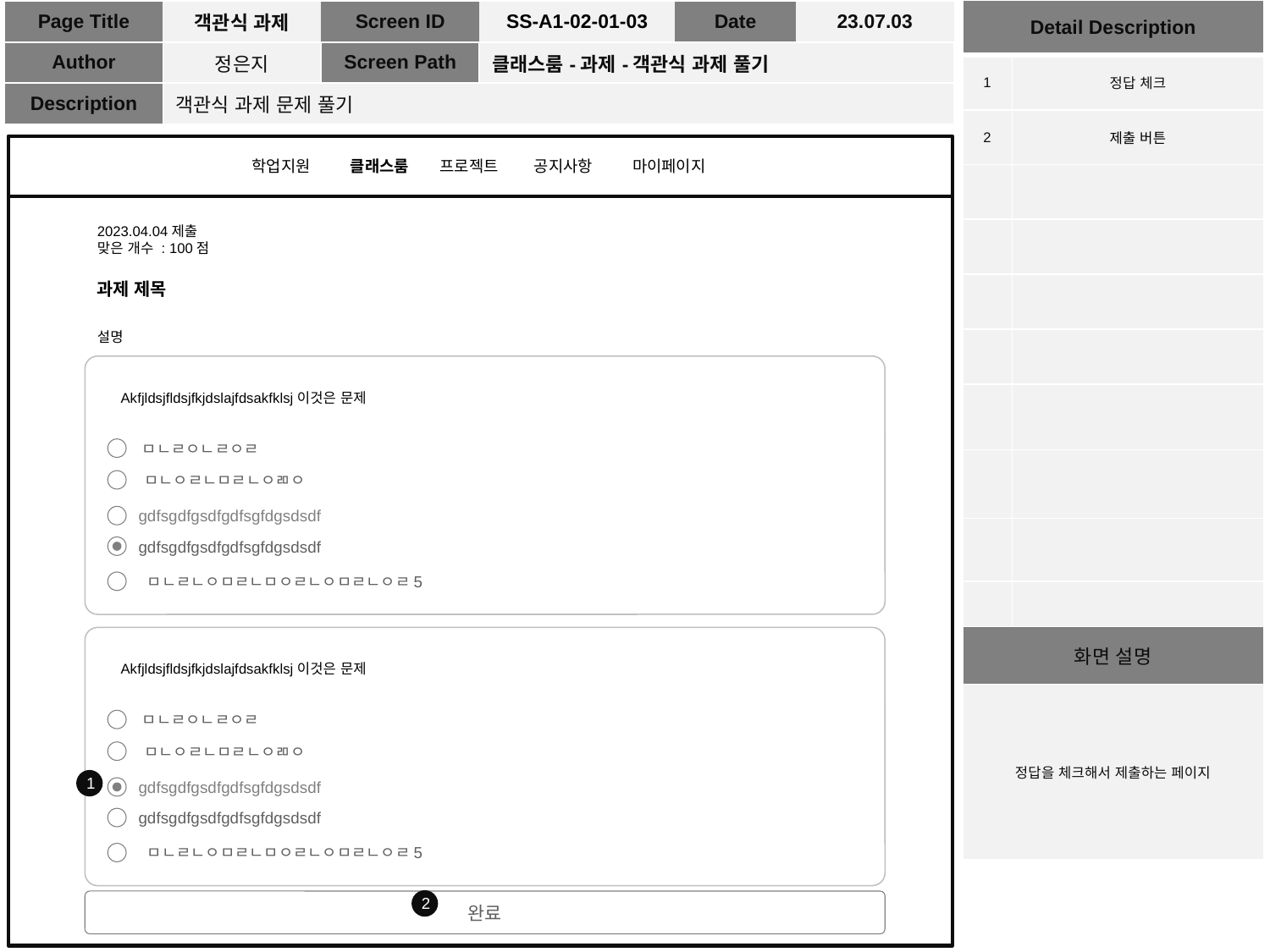

| Detail Description |  |
| --- | --- |
| 1 | 정답 체크 |
| 2 | 제출 버튼 |
|  |  |
|  |  |
|  |  |
|  |  |
|  |  |
|  |  |
|  |  |
|  |  |
| 화면 설명 |  |
| 정답을 체크해서 제출하는 페이지 |  |
| Page Title | 객관식 과제 | Screen ID | SS-A1-02-01-03 | Date | 23.07.03 |
| --- | --- | --- | --- | --- | --- |
| Author | 정은지 | Screen Path | 클래스룸-과제-객관식 과제 풀기 |  |  |
| Description | 객관식 과제 문제 풀기 |  |  |  |  |

학업지원         클래스룸       프로젝트        공지사항         마이페이지

2023.04.04제출
맞은 개수 : 100점

과제 제목
설명

Akfjldsjfldsjfkjdslajfdsakfklsj이것은 문제
ㅁㄴㄹㅇㄴㄹㅇㄹ

ㅁㄴㅇㄹㄴㅁㄹㄴㅇㄻㅇ

gdfsgdfgsdfgdfsgfdgsdsdf

gdfsgdfgsdfgdfsgfdgsdsdf

ㅁㄴㄹㄴㅇㅁㄹㄴㅁㅇㄹㄴㅇㅁㄹㄴㅇㄹ5

Akfjldsjfldsjfkjdslajfdsakfklsj이것은 문제
ㅁㄴㄹㅇㄴㄹㅇㄹ

ㅁㄴㅇㄹㄴㅁㄹㄴㅇㄻㅇ

1
gdfsgdfgsdfgdfsgfdgsdsdf

gdfsgdfgsdfgdfsgfdgsdsdf

ㅁㄴㄹㄴㅇㅁㄹㄴㅁㅇㄹㄴㅇㅁㄹㄴㅇㄹ5

2
완료